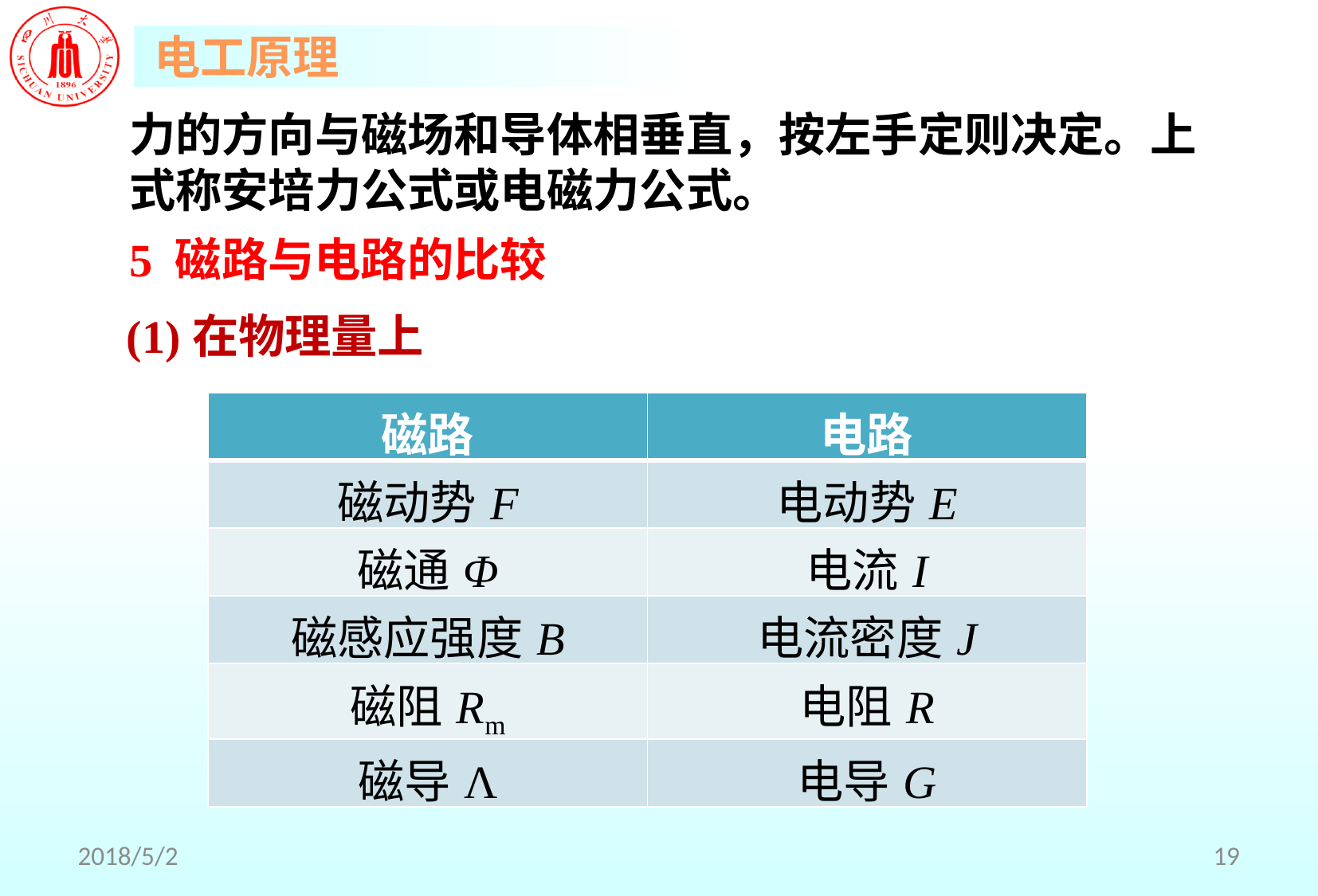

力的方向与磁场和导体相垂直，按左手定则决定。上式称安培力公式或电磁力公式。
5 磁路与电路的比较
(1)在物理量上
| 磁路 | 电路 |
| --- | --- |
| 磁动势F | 电动势E |
| 磁通Φ | 电流I |
| 磁感应强度B | 电流密度J |
| 磁阻Rm | 电阻R |
| 磁导Λ | 电导G |
2018/5/2
19